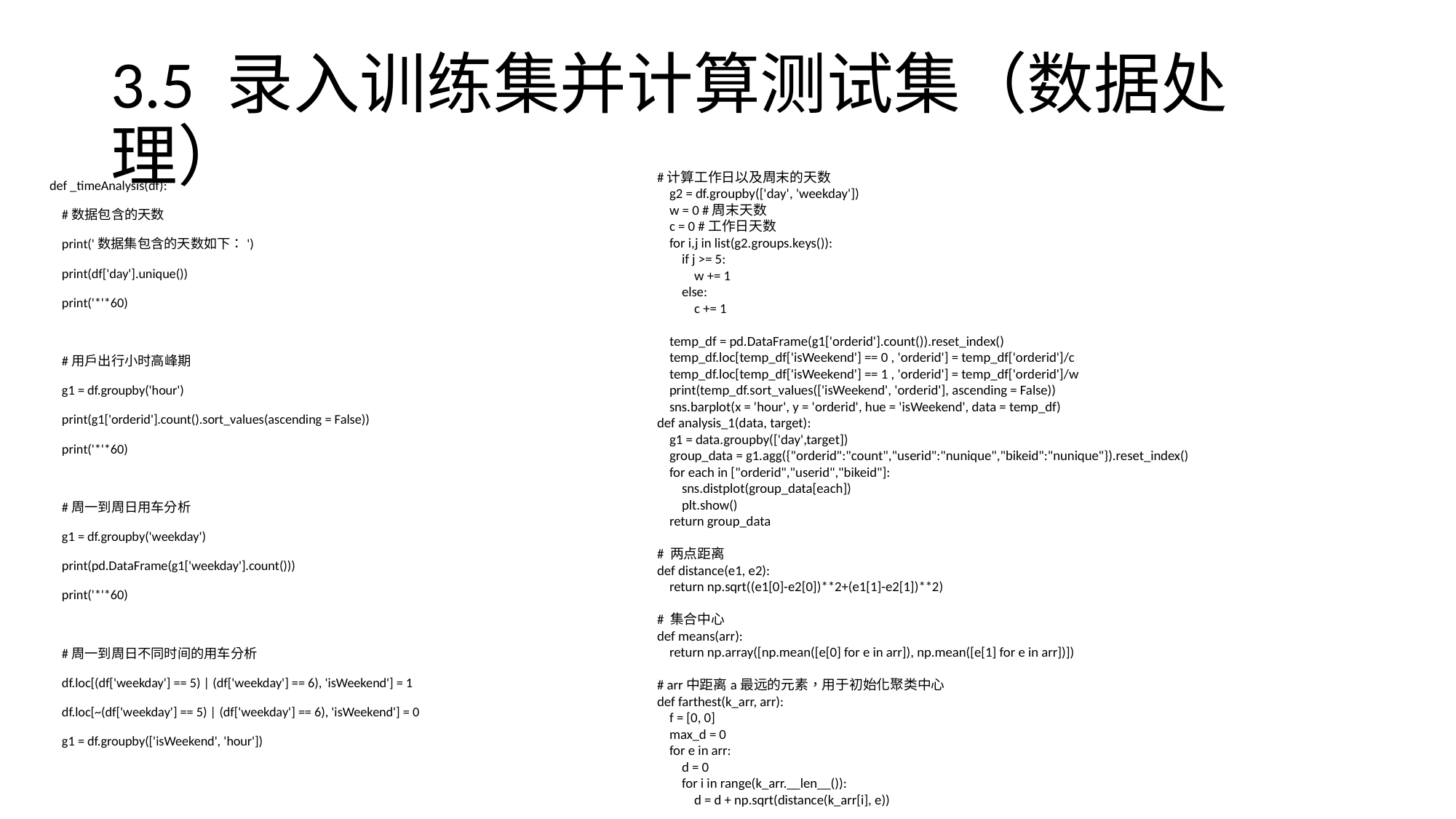

# 3.5 录入训练集并计算测试集（数据处理）
#计算工作日以及周末的天数
    g2 = df.groupby(['day', 'weekday'])
    w = 0 #周末天数
    c = 0 #工作日天数
    for i,j in list(g2.groups.keys()):
        if j >= 5:
            w += 1
        else:
            c += 1

    temp_df = pd.DataFrame(g1['orderid'].count()).reset_index()
    temp_df.loc[temp_df['isWeekend'] == 0 , 'orderid'] = temp_df['orderid']/c
    temp_df.loc[temp_df['isWeekend'] == 1 , 'orderid'] = temp_df['orderid']/w
    print(temp_df.sort_values(['isWeekend', 'orderid'], ascending = False))
    sns.barplot(x = 'hour', y = 'orderid', hue = 'isWeekend', data = temp_df)
def analysis_1(data, target):
    g1 = data.groupby(['day',target])
    group_data = g1.agg({"orderid":"count","userid":"nunique","bikeid":"nunique"}).reset_index()
    for each in ["orderid","userid","bikeid"]:
        sns.distplot(group_data[each])
        plt.show()
    return group_data

# 两点距离
def distance(e1, e2):
    return np.sqrt((e1[0]-e2[0])**2+(e1[1]-e2[1])**2)

# 集合中心
def means(arr):
    return np.array([np.mean([e[0] for e in arr]), np.mean([e[1] for e in arr])])

# arr中距离a最远的元素，用于初始化聚类中心
def farthest(k_arr, arr):
    f = [0, 0]
    max_d = 0
    for e in arr:
        d = 0
        for i in range(k_arr.__len__()):
            d = d + np.sqrt(distance(k_arr[i], e))

def _timeAnalysis(df):
    #数据包含的天数
    print('数据集包含的天数如下：')
    print(df['day'].unique())
    print('*'*60)

    #用户出行小时高峰期
    g1 = df.groupby('hour')
    print(g1['orderid'].count().sort_values(ascending = False))
    print('*'*60)

    #周一到周日用车分析
    g1 = df.groupby('weekday')
    print(pd.DataFrame(g1['weekday'].count()))
    print('*'*60)

    #周一到周日不同时间的用车分析
    df.loc[(df['weekday'] == 5) | (df['weekday'] == 6), 'isWeekend'] = 1
    df.loc[~(df['weekday'] == 5) | (df['weekday'] == 6), 'isWeekend'] = 0
    g1 = df.groupby(['isWeekend', 'hour'])